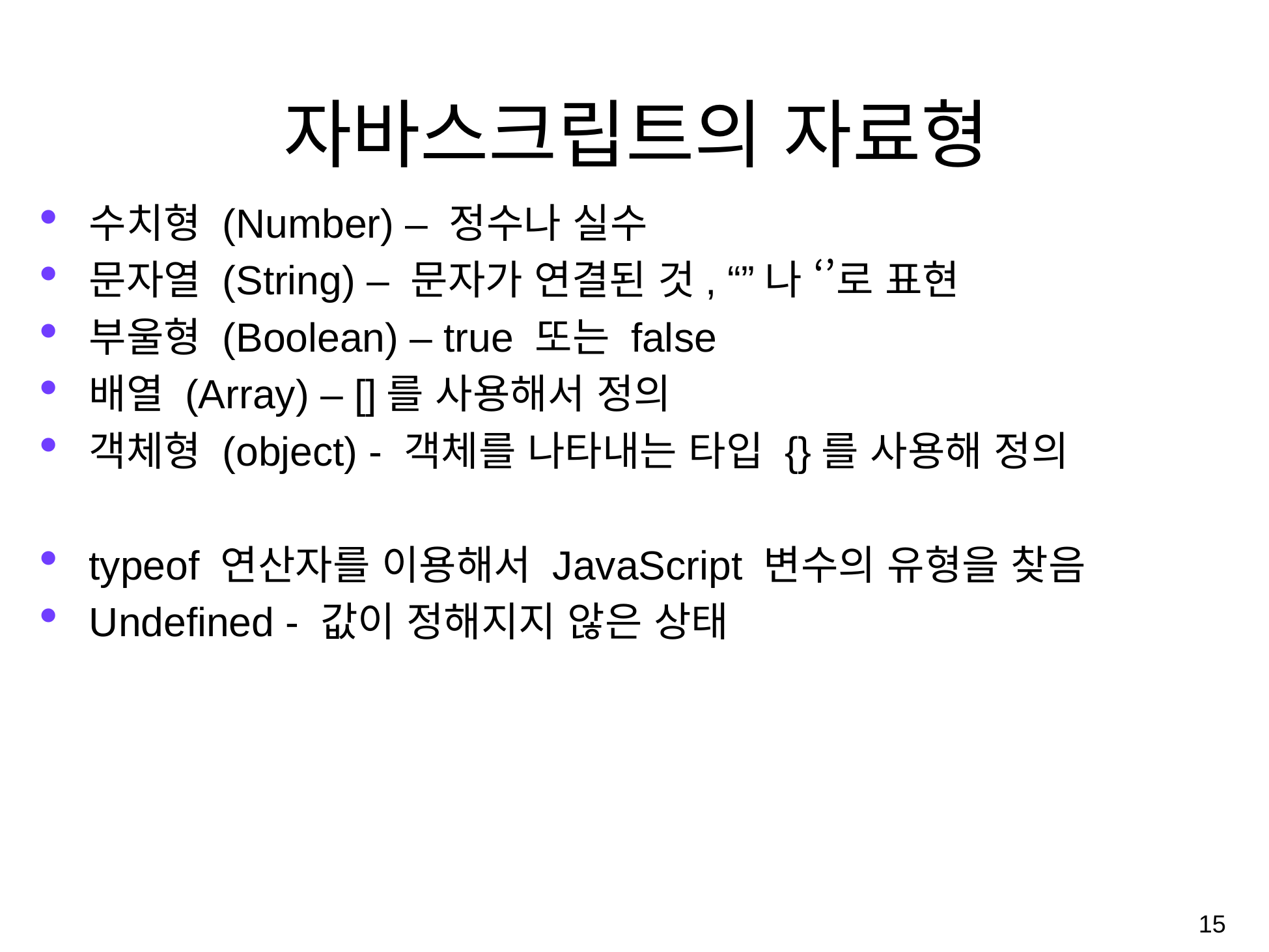

자바스크립트의 자료형
수치형 (Number) – 정수나 실수
문자열 (String) – 문자가 연결된 것, “”나 ‘’로 표현
부울형 (Boolean) – true 또는 false
배열 (Array) – []를 사용해서 정의
객체형 (object) - 객체를 나타내는 타입 {}를 사용해 정의

typeof 연산자를 이용해서 JavaScript 변수의 유형을 찾음
Undefined - 값이 정해지지 않은 상태

15